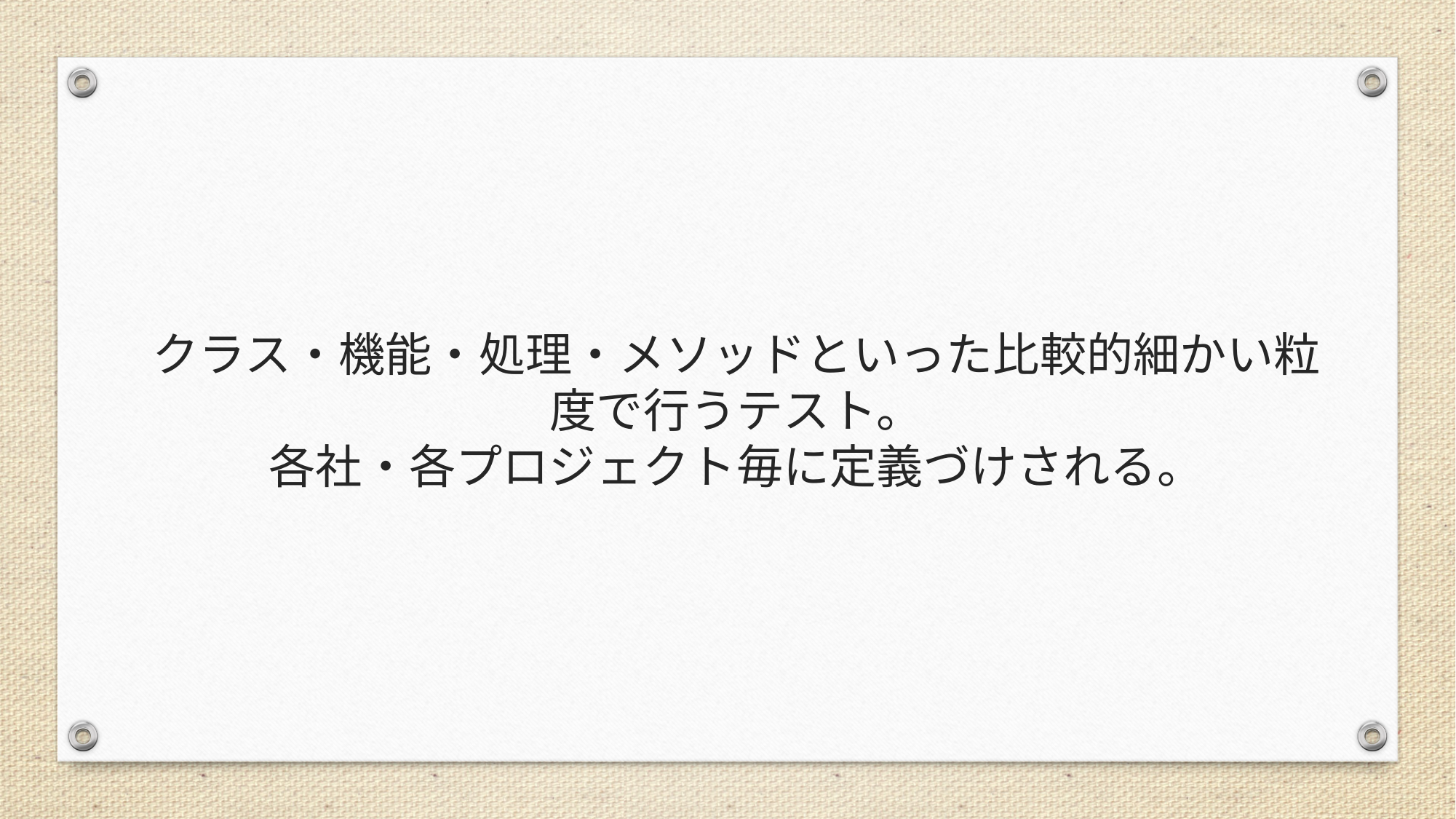

クラス・機能・処理・メソッドといった比較的細かい粒度で行うテスト。
各社・各プロジェクト毎に定義づけされる。